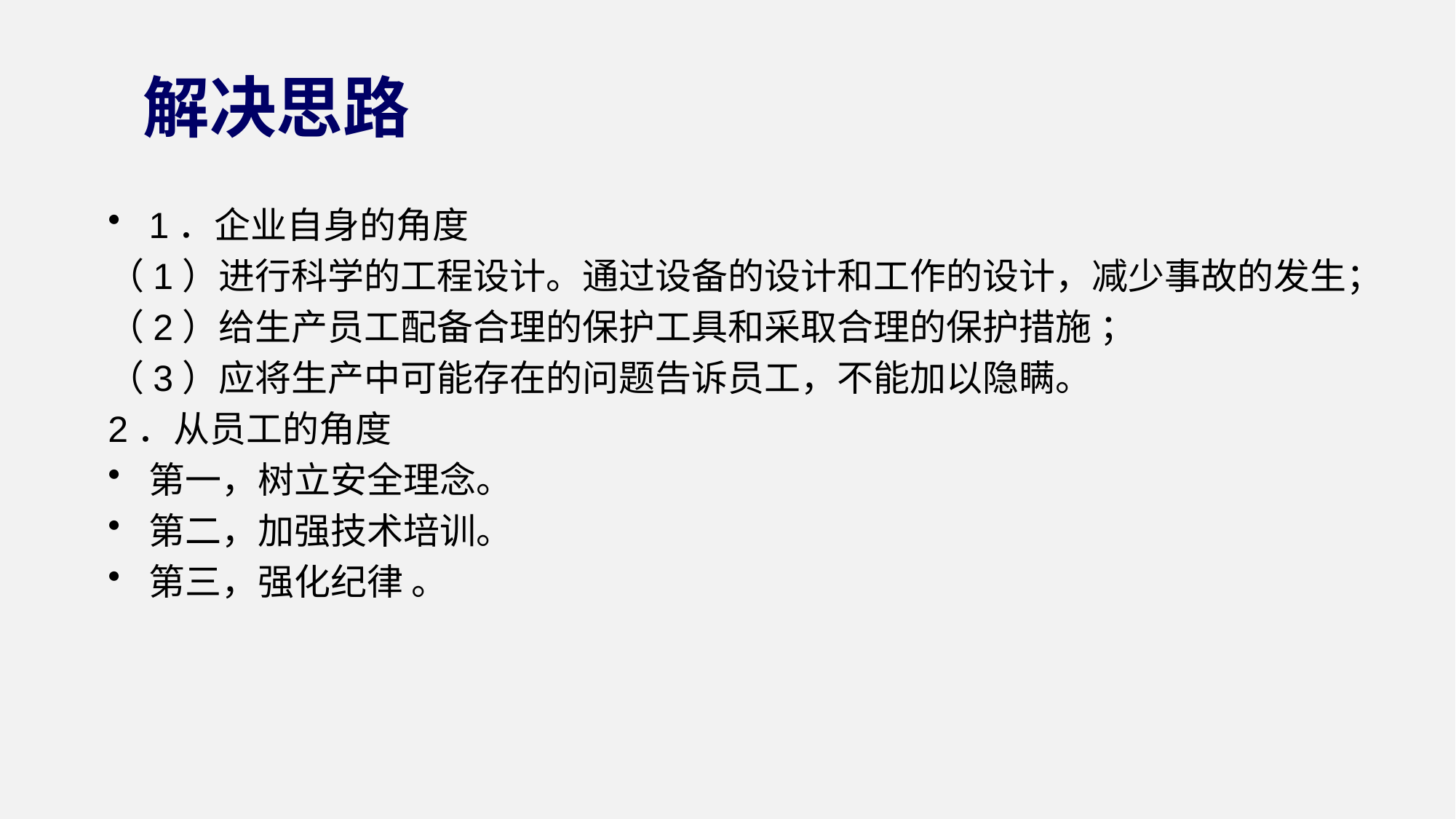

解决思路

1．企业自身的角度
（1）进行科学的工程设计。通过设备的设计和工作的设计，减少事故的发生；
（2）给生产员工配备合理的保护工具和采取合理的保护措施 ；
（3）应将生产中可能存在的问题告诉员工，不能加以隐瞒。
2．从员工的角度
第一，树立安全理念。
第二，加强技术培训。
第三，强化纪律 。